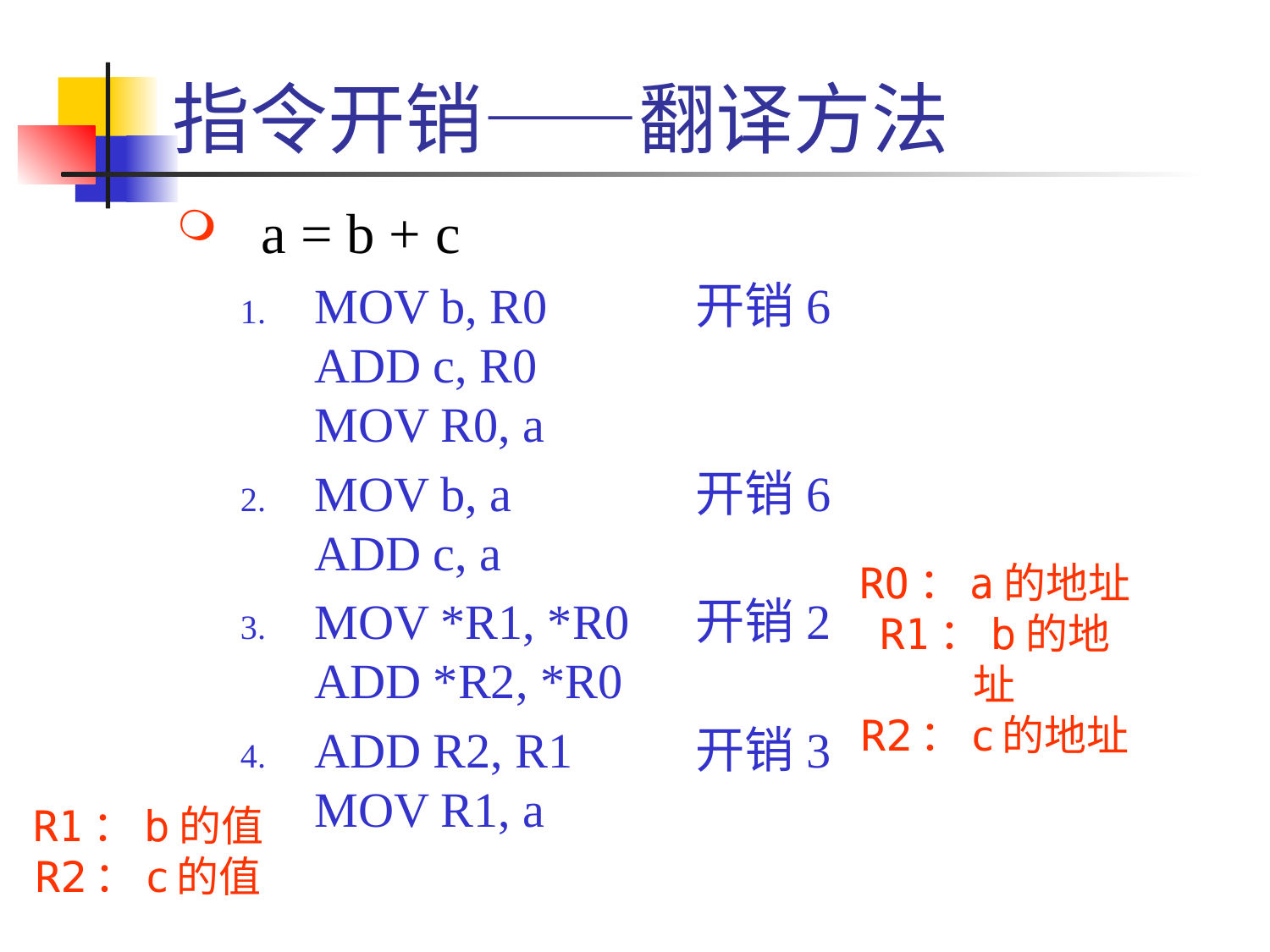

# 指令开销——翻译方法
a = b + c
MOV b, R0		开销6
ADD c, R0
MOV R0, a
MOV b, a		开销6
ADD c, a
MOV *R1, *R0	开销2
ADD *R2, *R0
ADD R2, R1	开销3
MOV R1, a
R0：a的地址
R1：b的地址
R2：c的地址
R1：b的值
R2：c的值